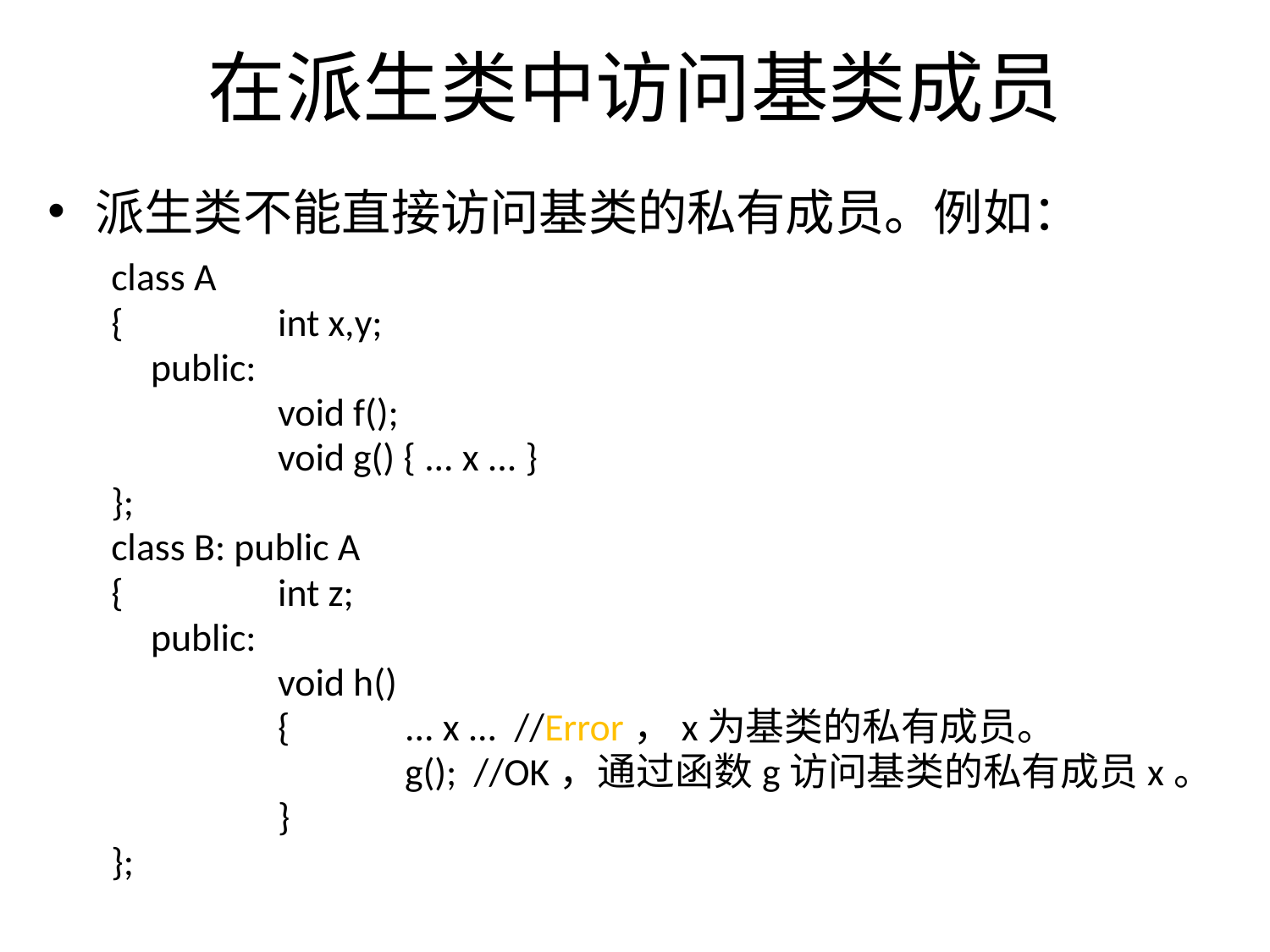

# 在派生类中访问基类成员
派生类不能直接访问基类的私有成员。例如：
class A
{		int x,y;
	public:
		void f();
		void g() { ... x ... }
};
class B: public A
{		int z;
	public:
		void h()
		{	... x ...  //Error，x为基类的私有成员。
			g();  //OK，通过函数g访问基类的私有成员x。
		}
};